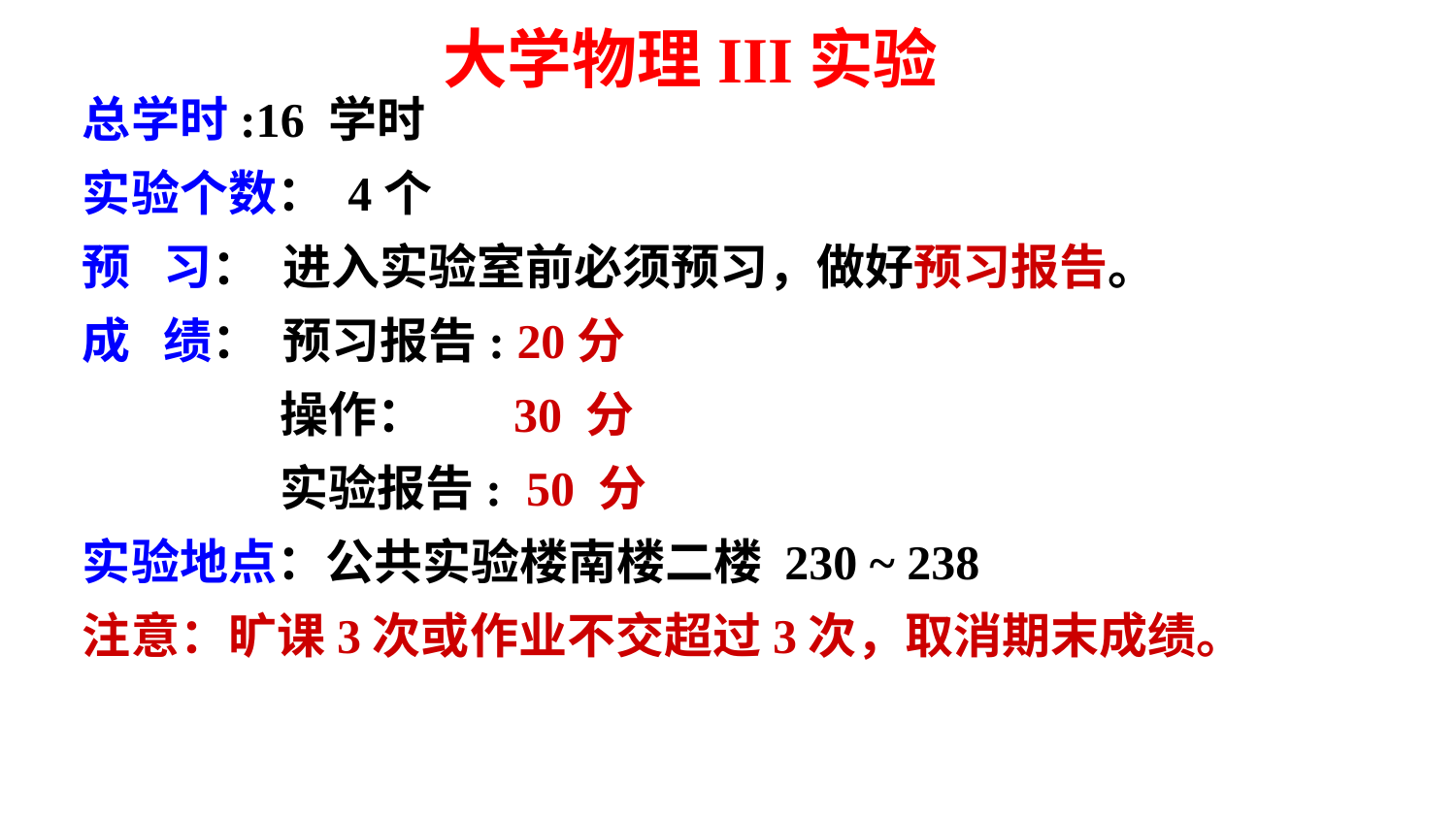

大学物理III实验
总学时:16 学时
实验个数： 4个
预   习：  进入实验室前必须预习，做好预习报告。
成   绩：  预习报告: 20分
                 操作：       30 分
                 实验报告:  50 分
实验地点：公共实验楼南楼二楼 230 ~ 238
注意：旷课3次或作业不交超过3次，取消期末成绩。
1